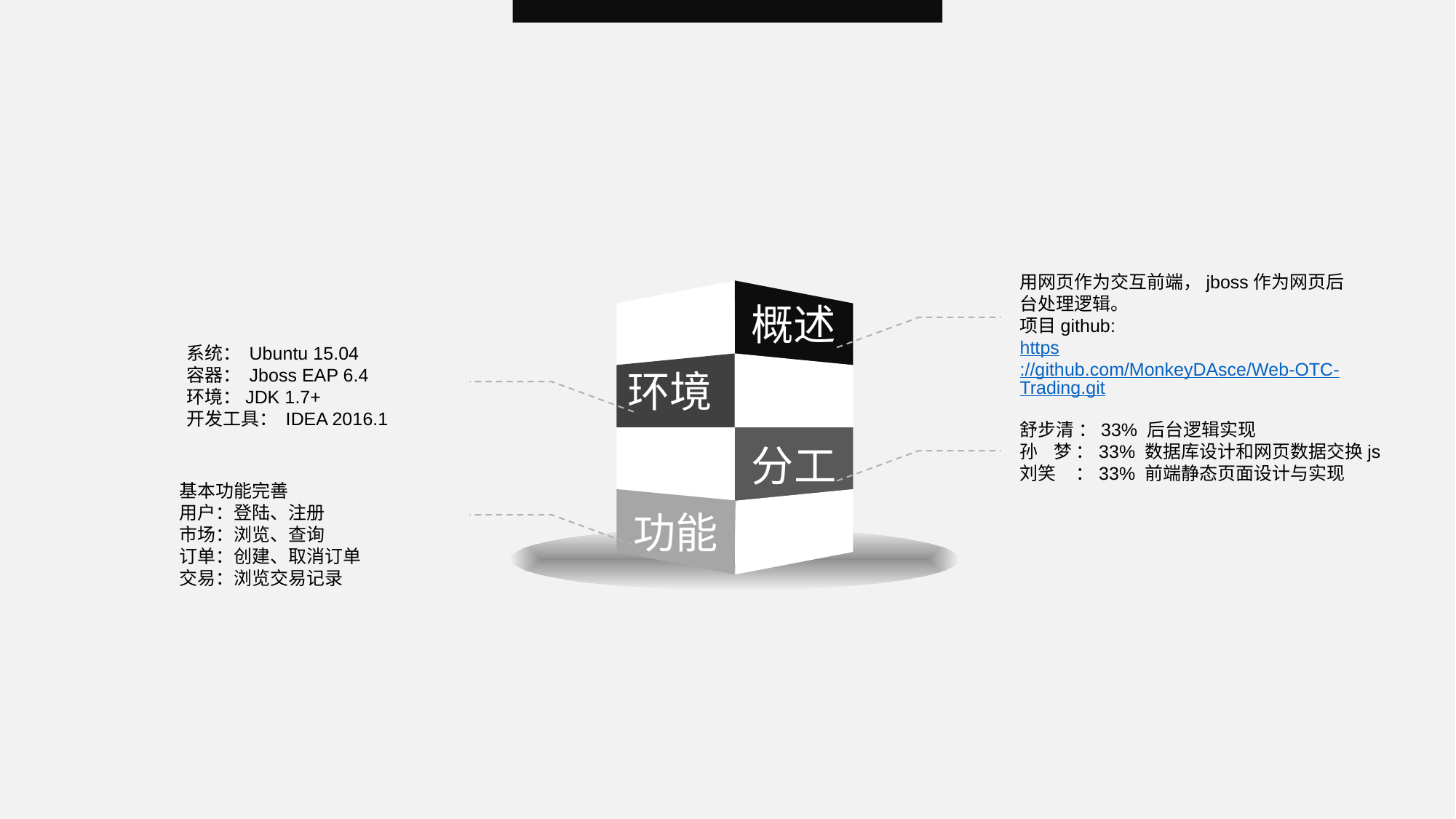

用网页作为交互前端，jboss作为网页后台处理逻辑。 
项目github:
https://github.com/MonkeyDAsce/Web-OTC-Trading.git
概述

环境

分工

功能

系统： Ubuntu 15.04
容器： Jboss EAP 6.4
环境：JDK 1.7+
开发工具： IDEA 2016.1
舒步清 ：33% 后台逻辑实现
孙    梦 ：33% 数据库设计和网页数据交换js
刘笑     ：33% 前端静态页面设计与实现
基本功能完善
用户：登陆、注册
市场：浏览、查询
订单：创建、取消订单
交易：浏览交易记录